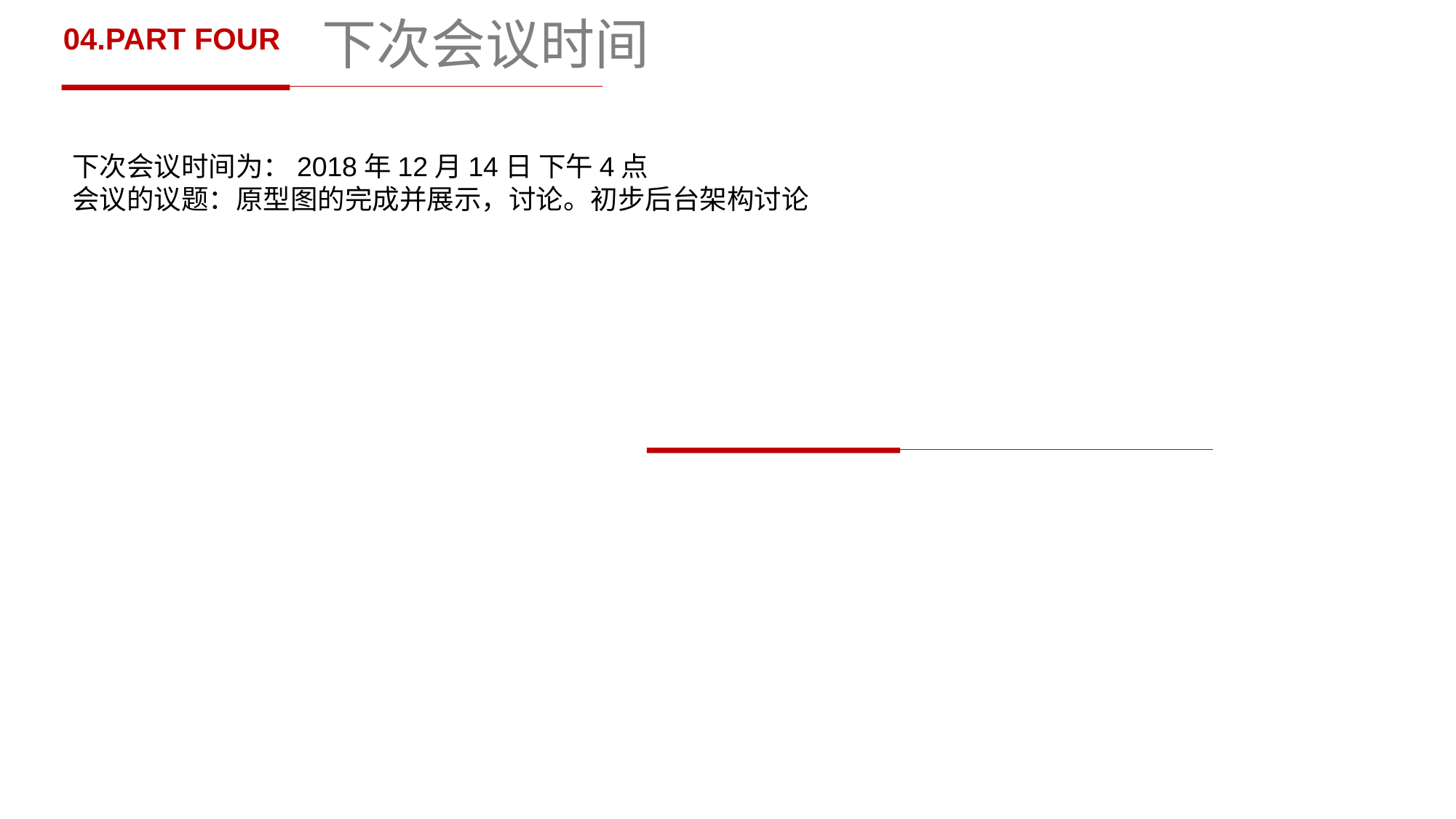

# 下次会议时间
04.PART FOUR

下次会议时间为：2018年12月14日 下午4点
会议的议题：原型图的完成并展示，讨论。初步后台架构讨论